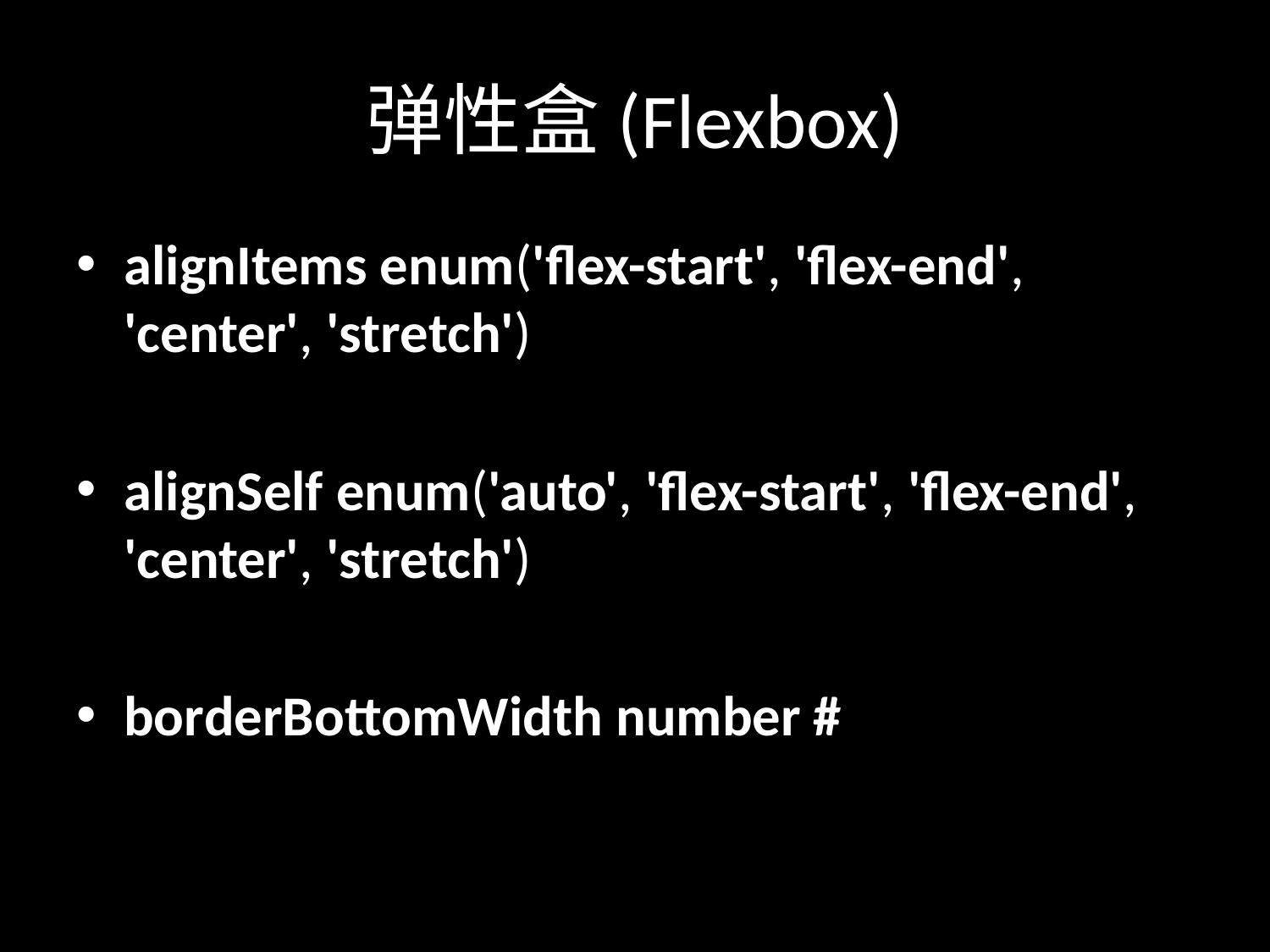

# 弹性盒(Flexbox)
alignItems enum('flex-start', 'flex-end', 'center', 'stretch')

alignSelf enum('auto', 'flex-start', 'flex-end', 'center', 'stretch')

borderBottomWidth number #